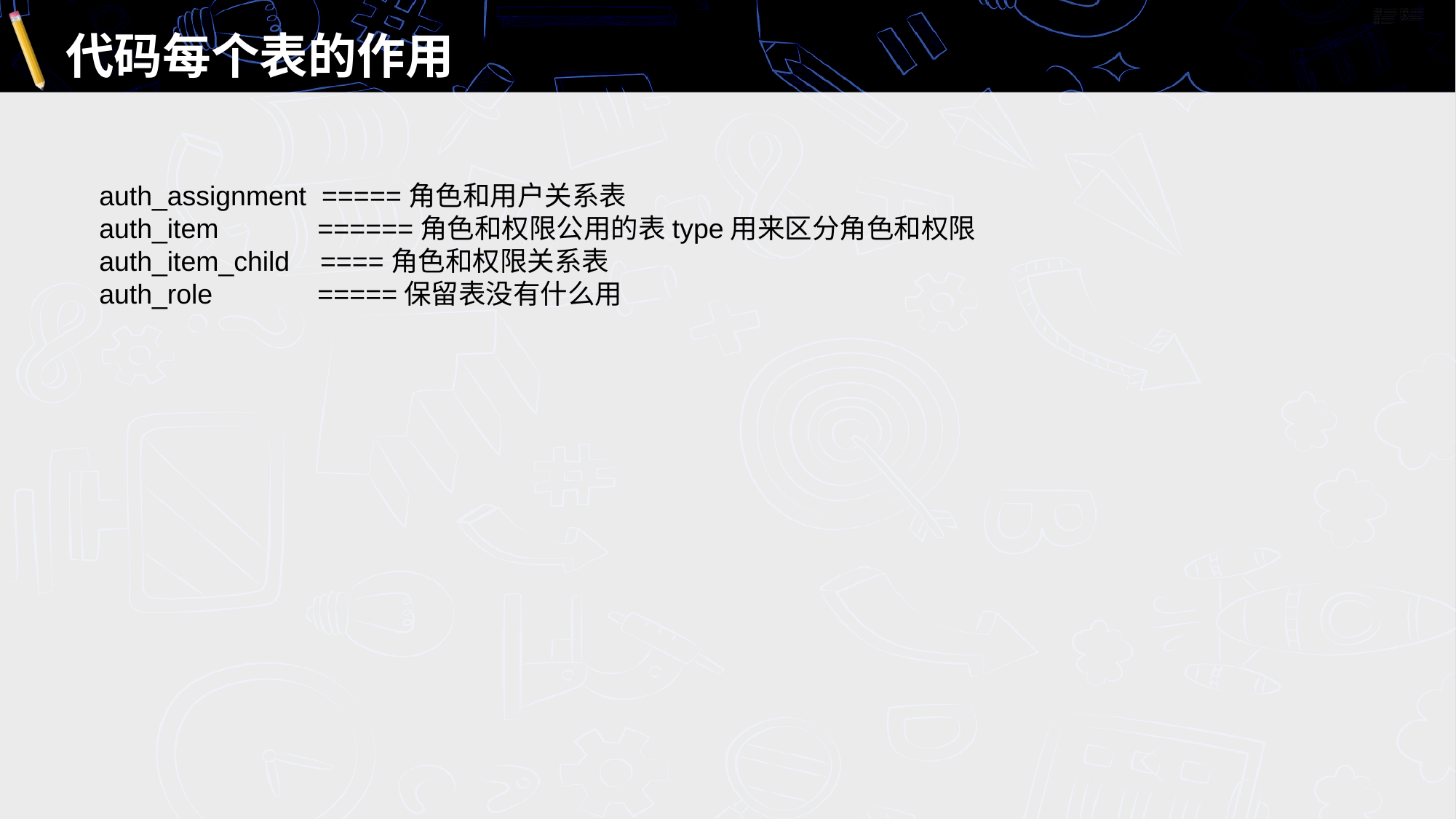

# 代码每个表的作用
auth_assignment  =====角色和用户关系表
auth_item 	======角色和权限公用的表type用来区分角色和权限
auth_item_child    ====角色和权限关系表
auth_role 	=====保留表没有什么用